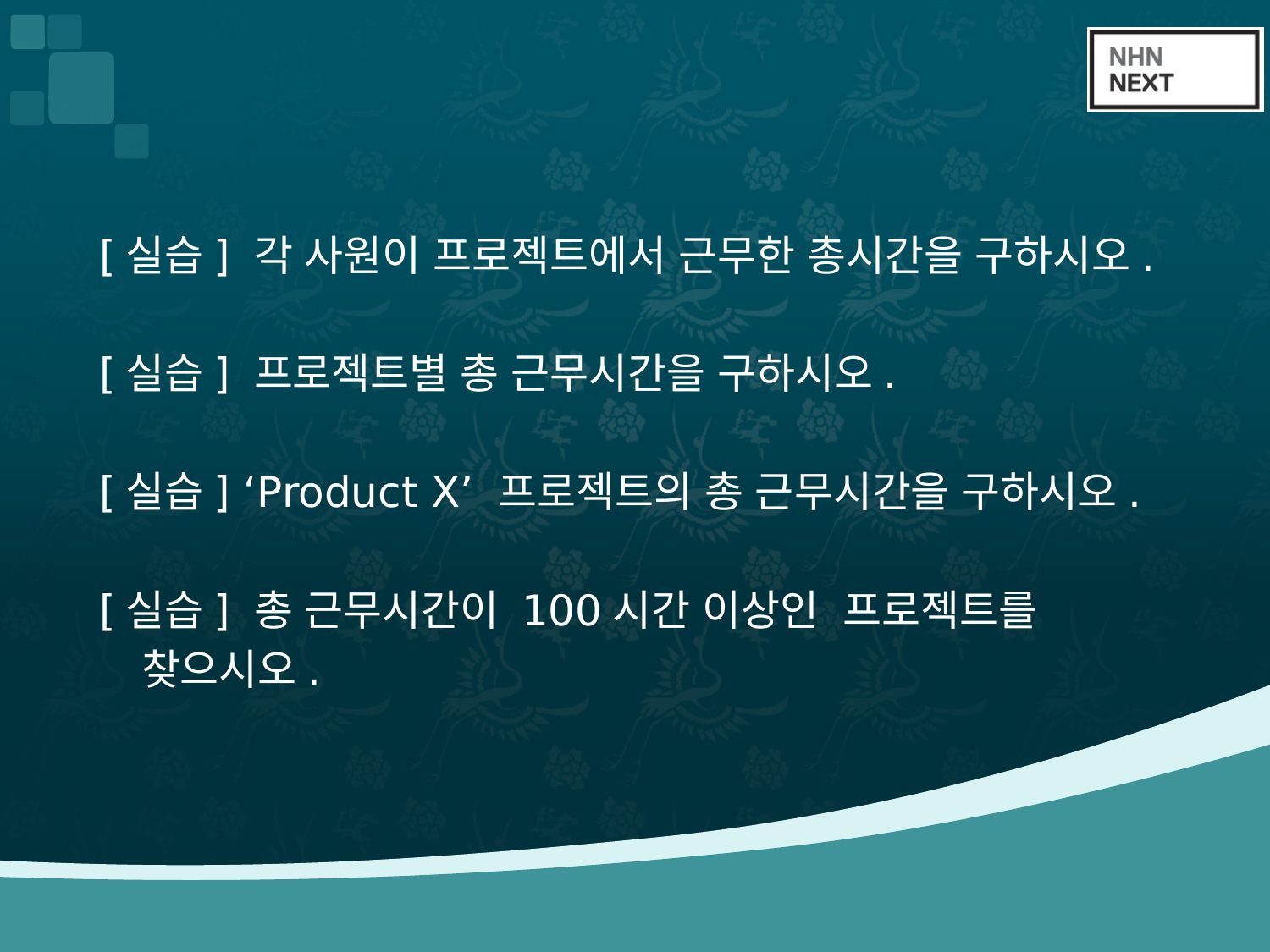

#
  [실습] 각 사원이 프로젝트에서 근무한 총시간을 구하시오.

  [실습] 프로젝트별 총 근무시간을 구하시오.

  [실습] ‘Product X’ 프로젝트의 총 근무시간을 구하시오.

  [실습] 총 근무시간이 100시간 이상인  프로젝트를
     찾으시오.